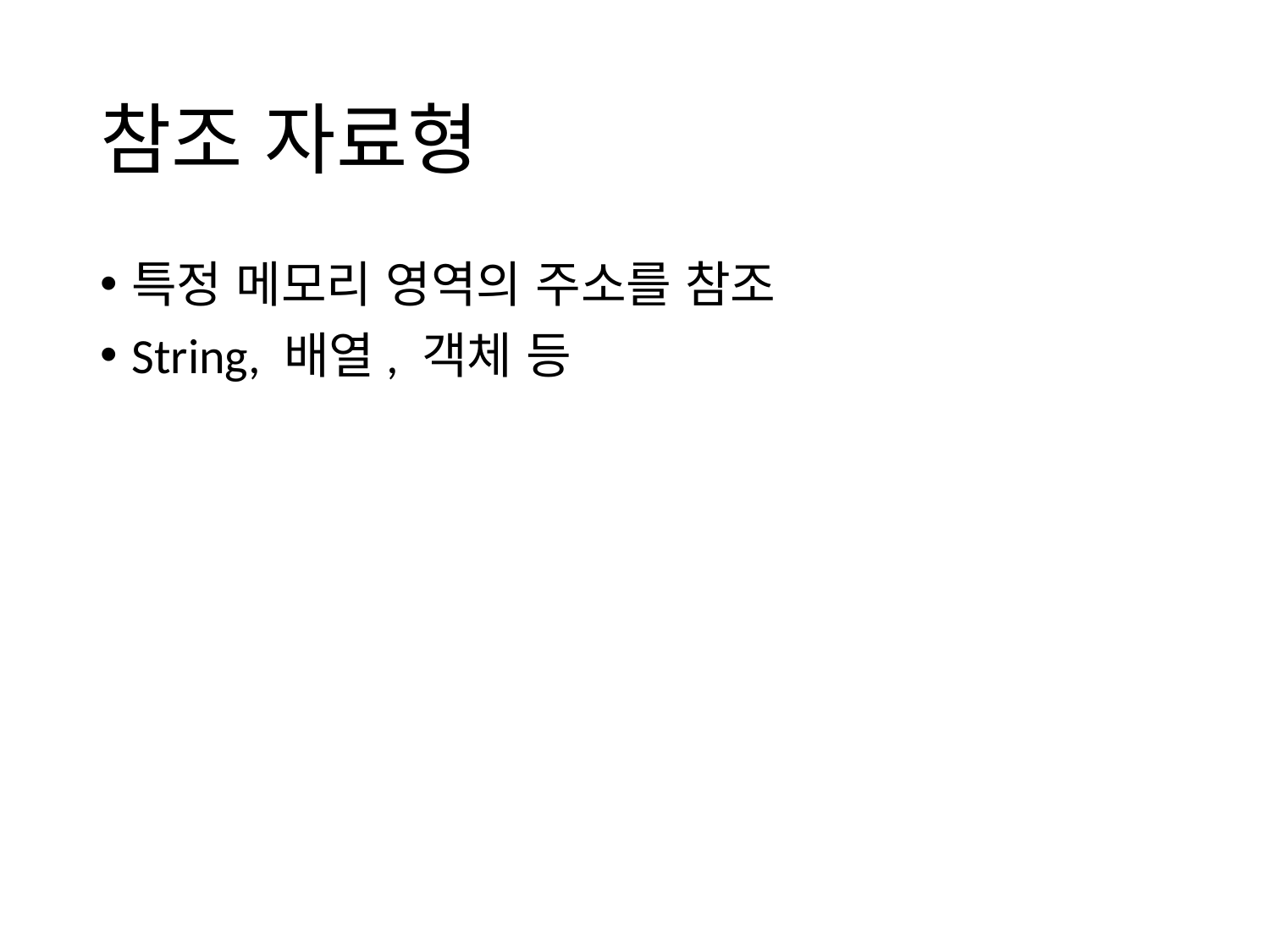

# 참조 자료형
특정 메모리 영역의 주소를 참조
String, 배열, 객체 등